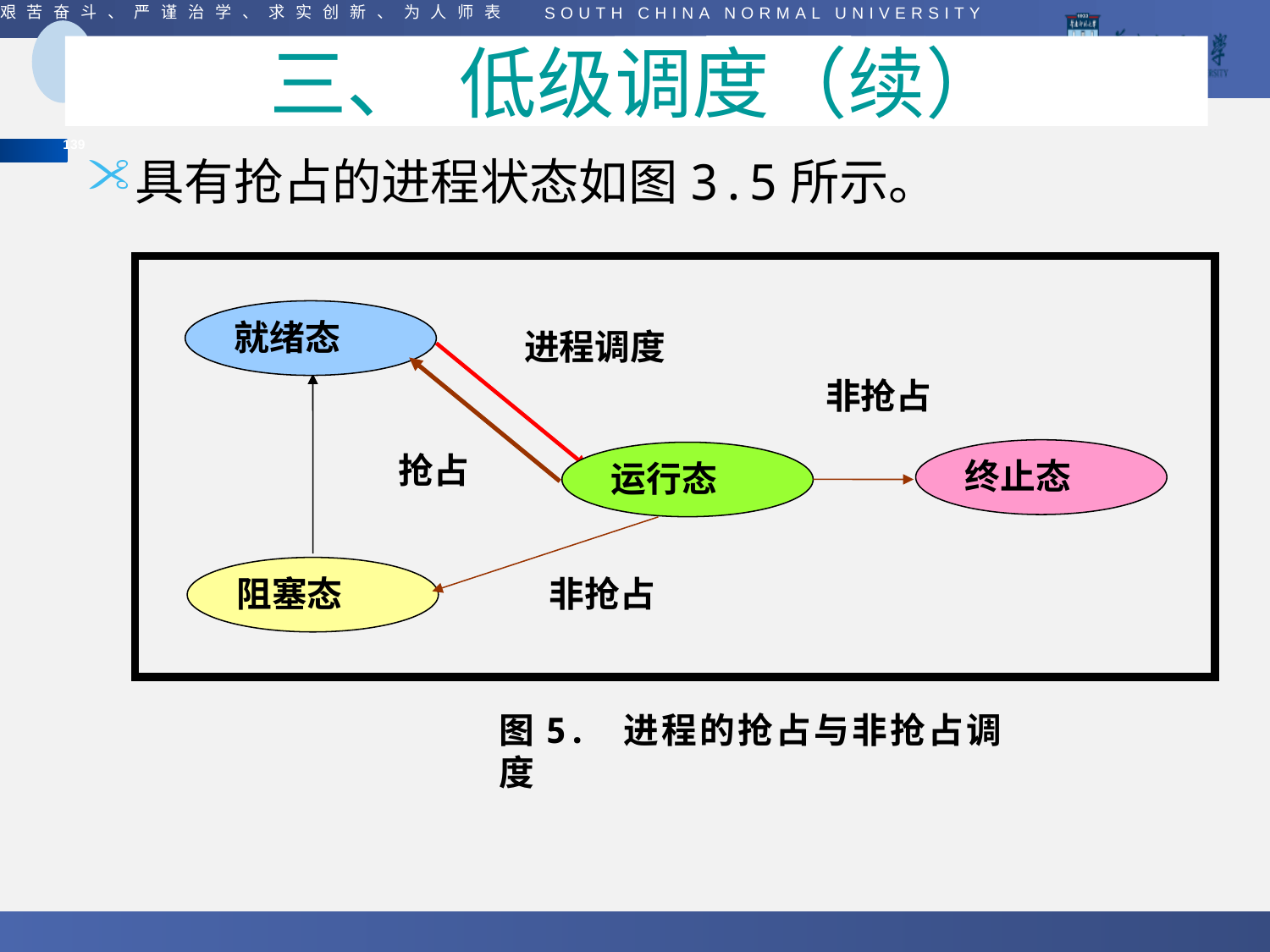

三、  低级调度（续）
具有抢占的进程状态如图3.5所示。

就绪态

阻塞态

终止态

运行态

进程调度
非抢占
抢占
非抢占
图5. 进程的抢占与非抢占调度

139